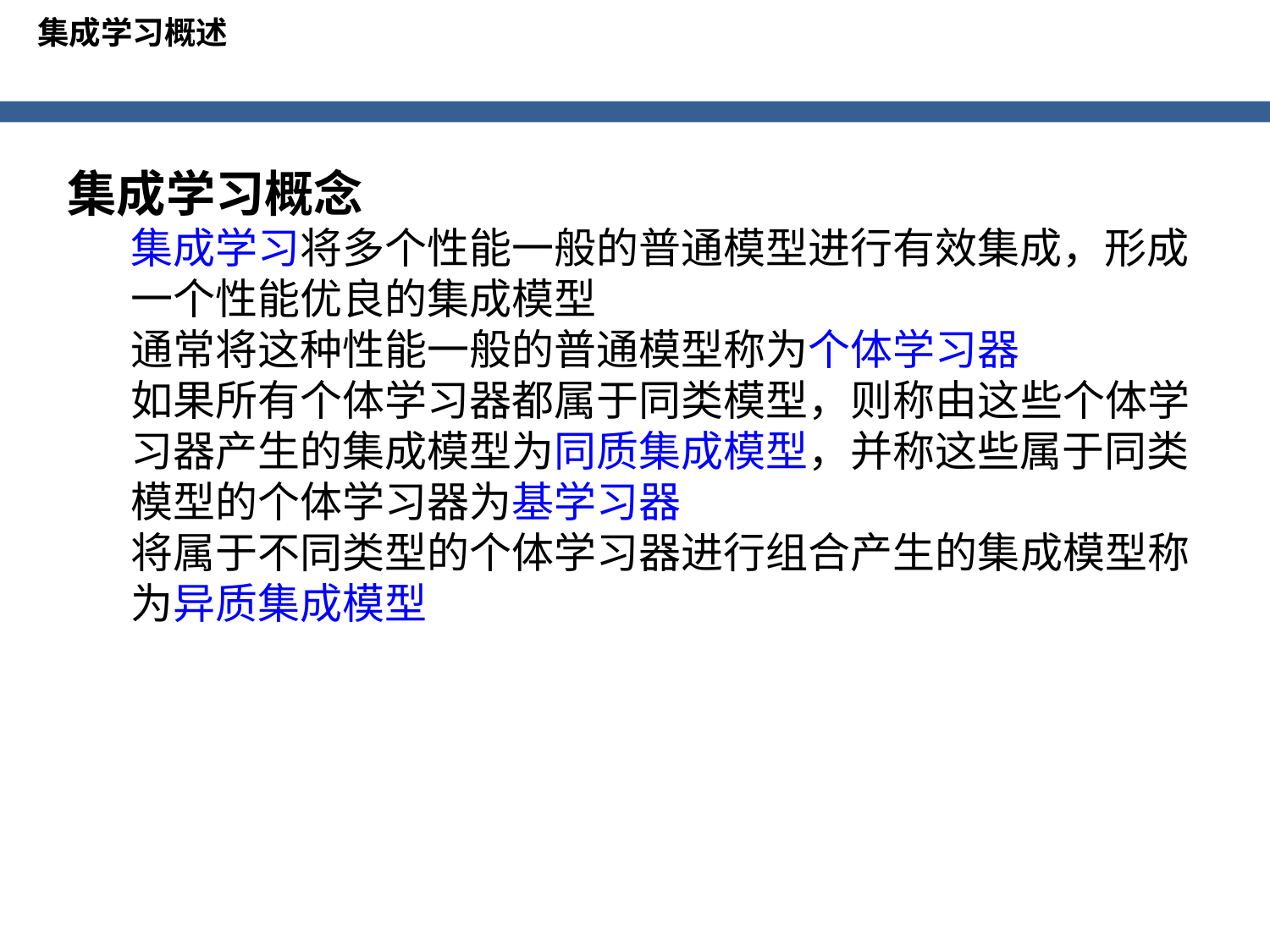

集成学习概述
集成学习概念
集成学习将多个性能一般的普通模型进行有效集成，形成一个性能优良的集成模型
通常将这种性能一般的普通模型称为个体学习器
如果所有个体学习器都属于同类模型，则称由这些个体学习器产生的集成模型为同质集成模型，并称这些属于同类模型的个体学习器为基学习器
将属于不同类型的个体学习器进行组合产生的集成模型称为异质集成模型